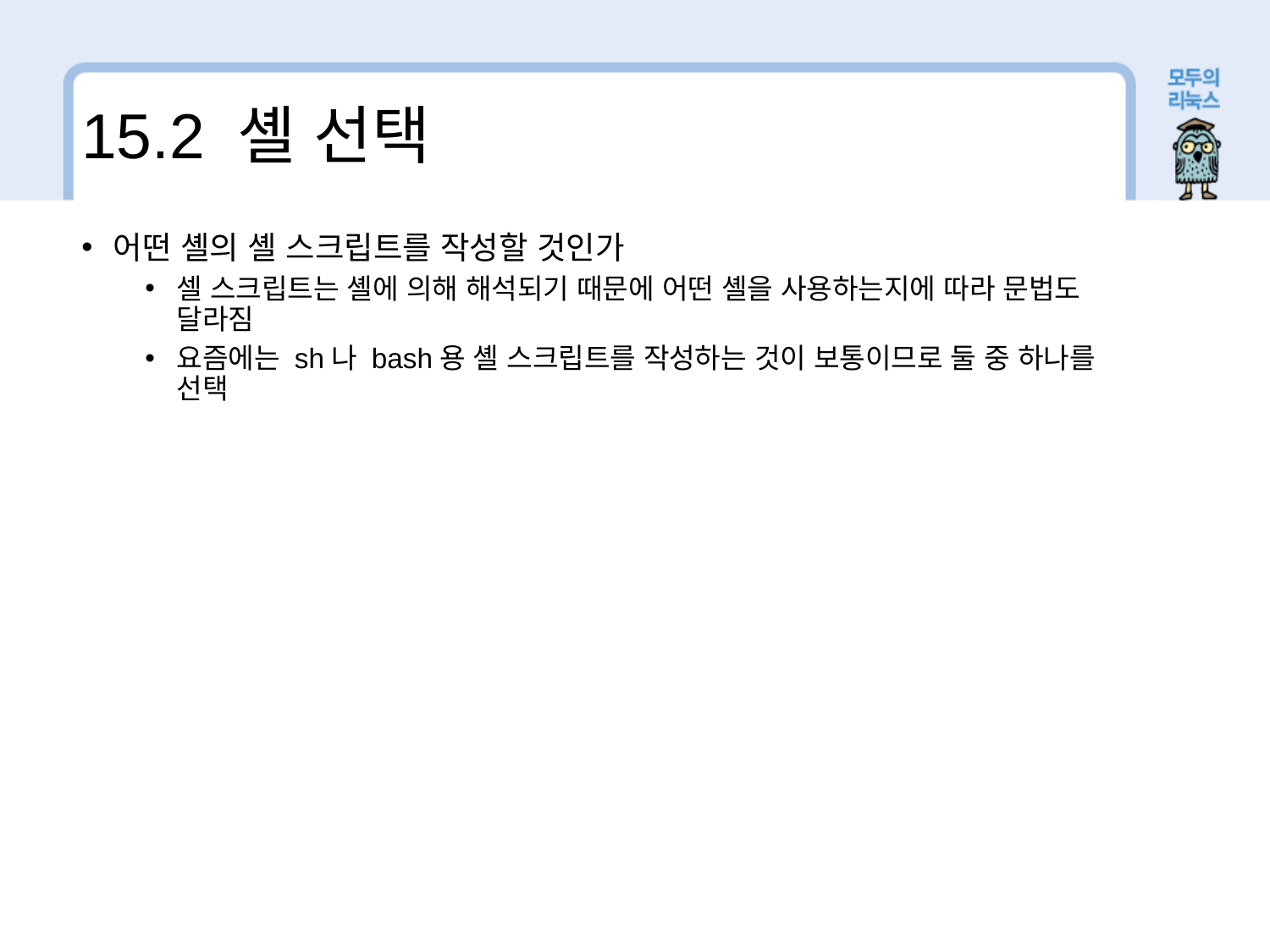

15.2 셸 선택
어떤 셸의 셸 스크립트를 작성할 것인가
셀 스크립트는 셸에 의해 해석되기 때문에 어떤 셸을 사용하는지에 따라 문법도 달라짐
요즘에는 sh나 bash용 셸 스크립트를 작성하는 것이 보통이므로 둘 중 하나를 선택